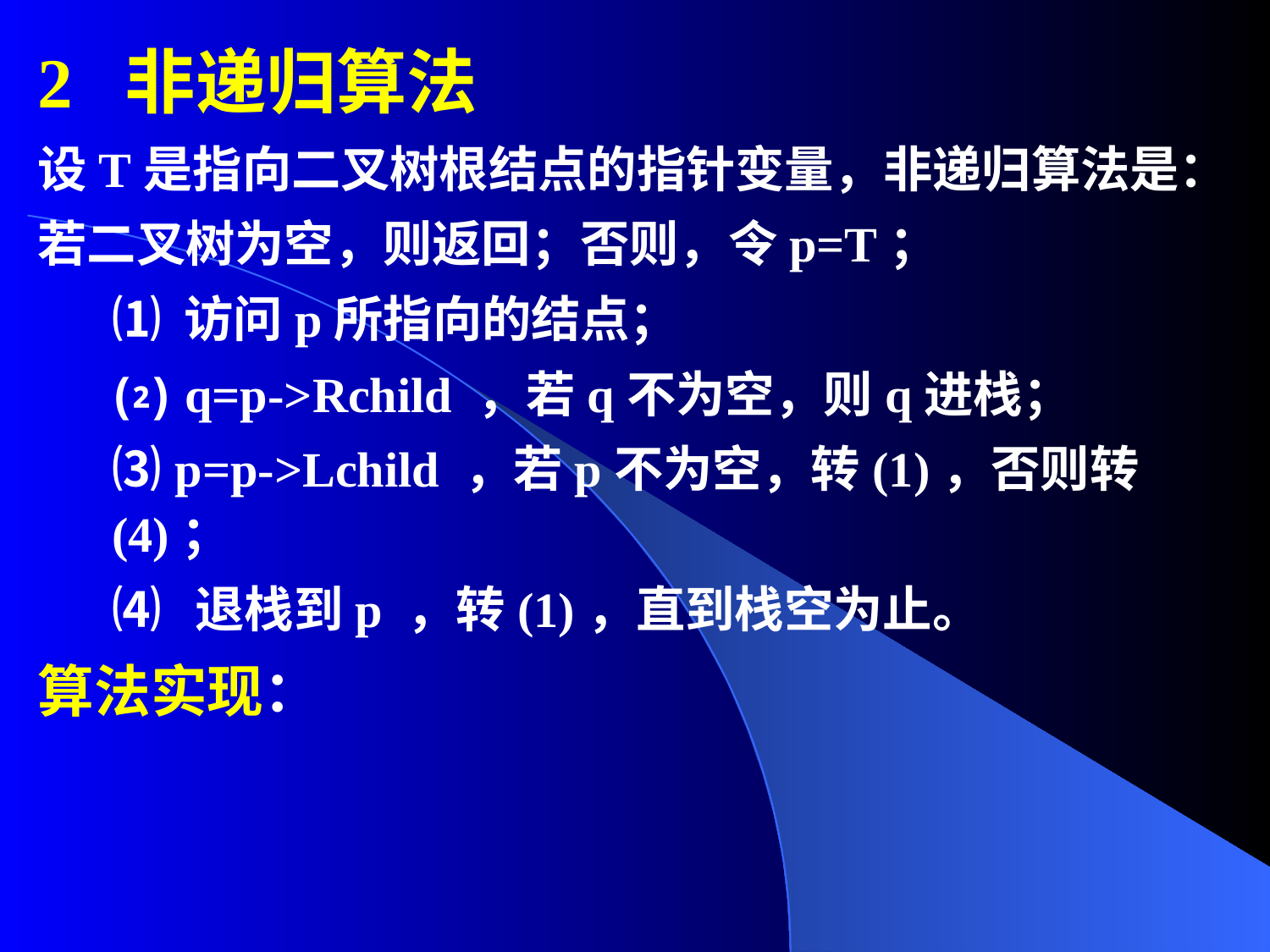

2  非递归算法
设T是指向二叉树根结点的指针变量，非递归算法是：
若二叉树为空，则返回；否则，令p=T；
⑴ 访问p所指向的结点；
⑵ q=p->Rchild ，若q不为空，则q进栈；
⑶ p=p->Lchild ，若p不为空，转(1)，否则转(4)；
⑷  退栈到p ，转(1)，直到栈空为止。
算法实现：